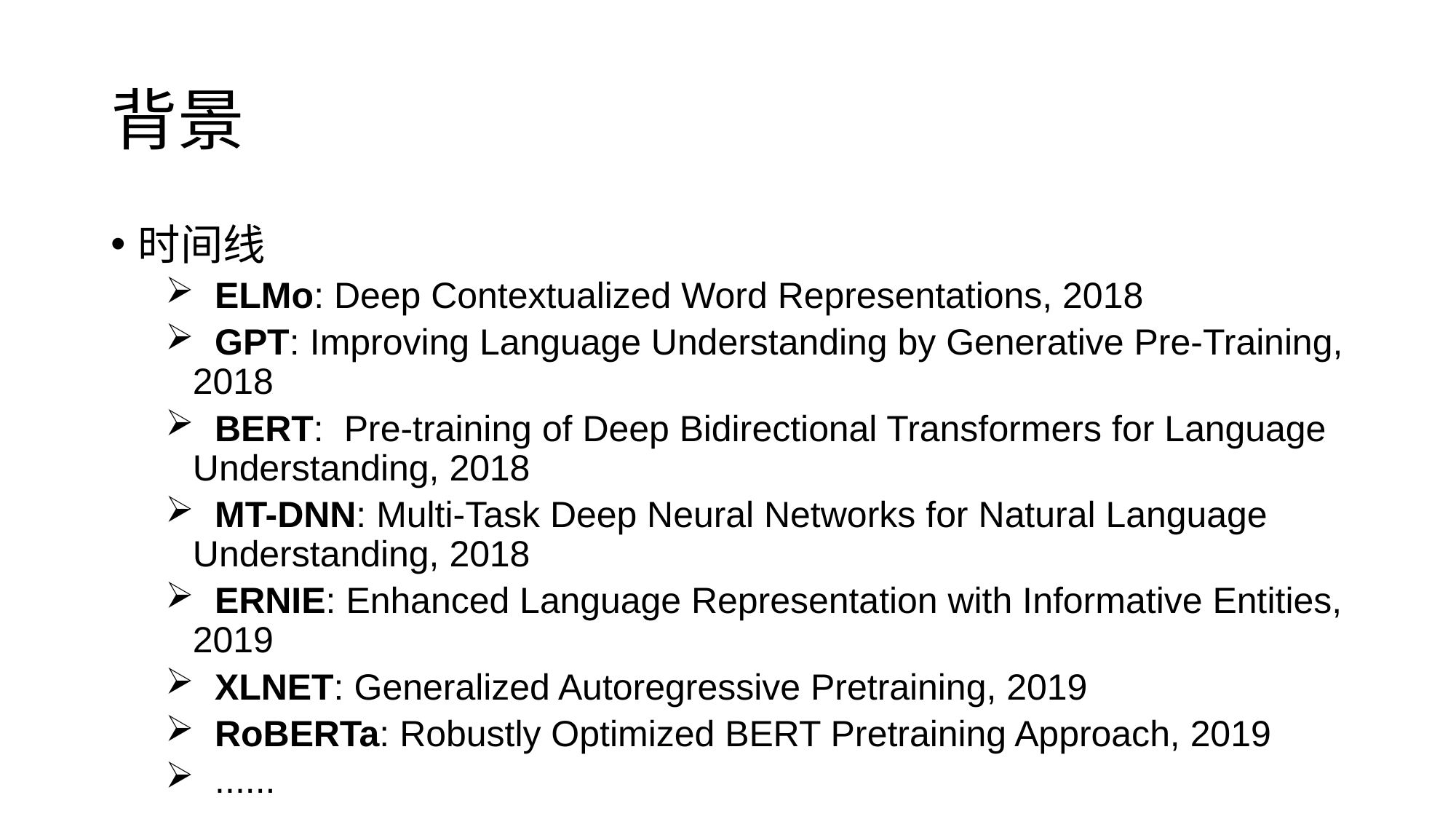

# 背景
时间线
  ELMo: Deep Contextualized Word Representations, 2018
  GPT: Improving Language Understanding by Generative Pre-Training, 2018
  BERT:  Pre-training of Deep Bidirectional Transformers for Language Understanding, 2018
  MT-DNN: Multi-Task Deep Neural Networks for Natural Language Understanding, 2018
  ERNIE: Enhanced Language Representation with Informative Entities, 2019
  XLNET: Generalized Autoregressive Pretraining, 2019
  RoBERTa: Robustly Optimized BERT Pretraining Approach, 2019
  ......